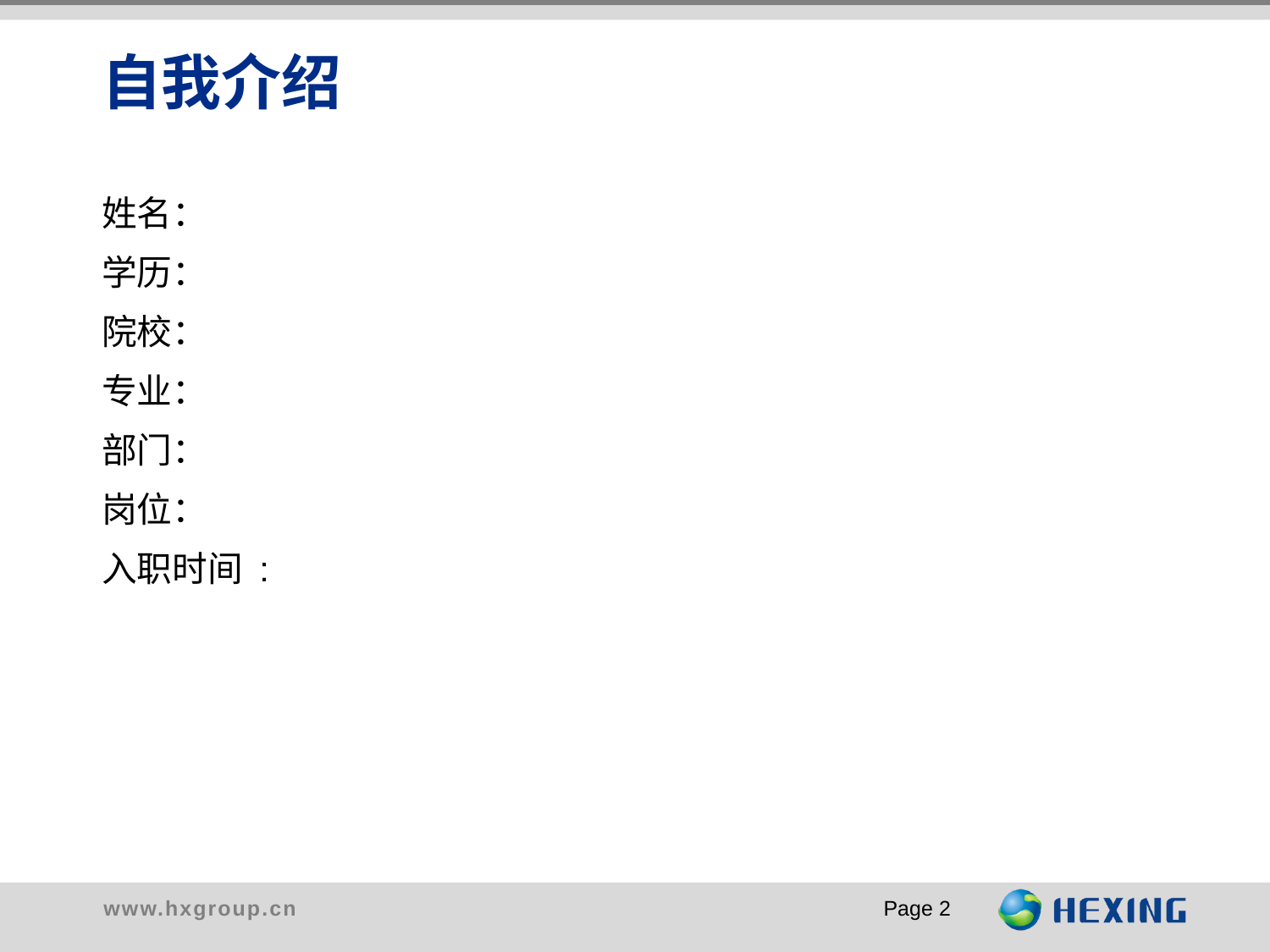

# 自我介绍
姓名：
学历：
院校：
专业：
部门：
岗位：
入职时间 :
Page 2